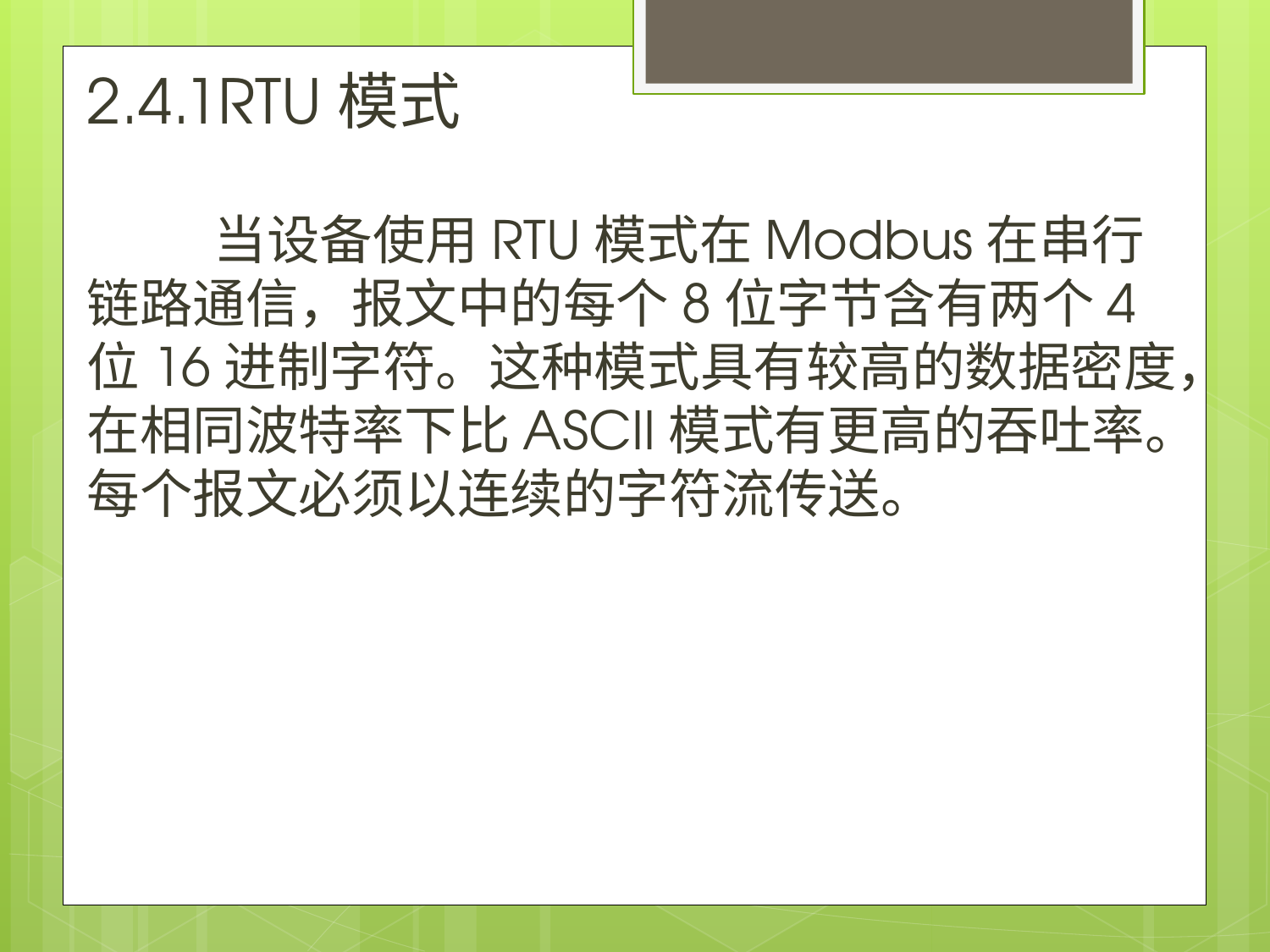

2.4.1RTU模式

	当设备使用RTU模式在Modbus在串行链路通信，报文中的每个8位字节含有两个4位16进制字符。这种模式具有较高的数据密度，在相同波特率下比ASCII模式有更高的吞吐率。每个报文必须以连续的字符流传送。